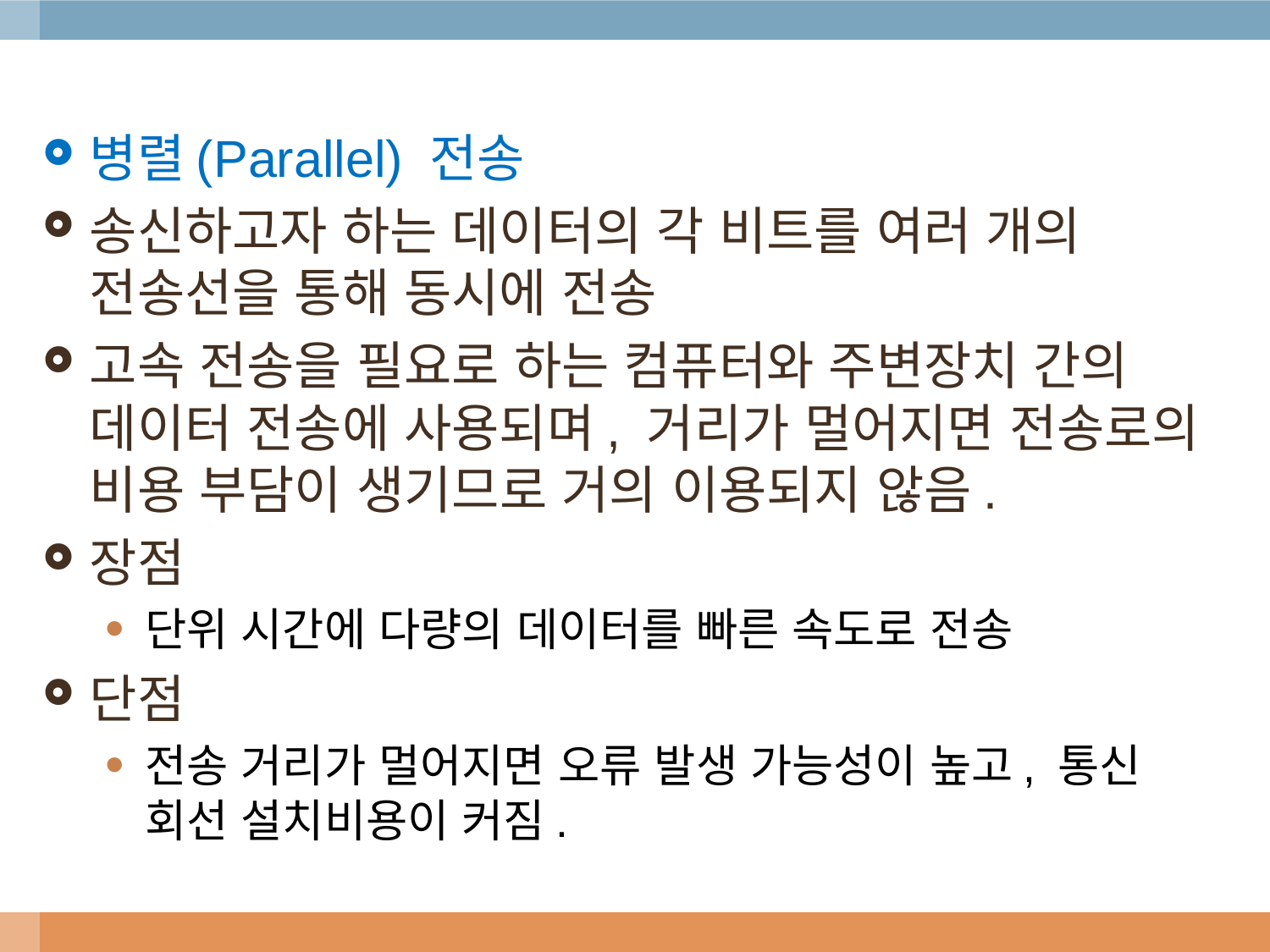

병렬(Parallel) 전송
송신하고자 하는 데이터의 각 비트를 여러 개의 전송선을 통해 동시에 전송
고속 전송을 필요로 하는 컴퓨터와 주변장치 간의 데이터 전송에 사용되며, 거리가 멀어지면 전송로의 비용 부담이 생기므로 거의 이용되지 않음.
장점
단위 시간에 다량의 데이터를 빠른 속도로 전송
단점
전송 거리가 멀어지면 오류 발생 가능성이 높고, 통신 회선 설치비용이 커짐.